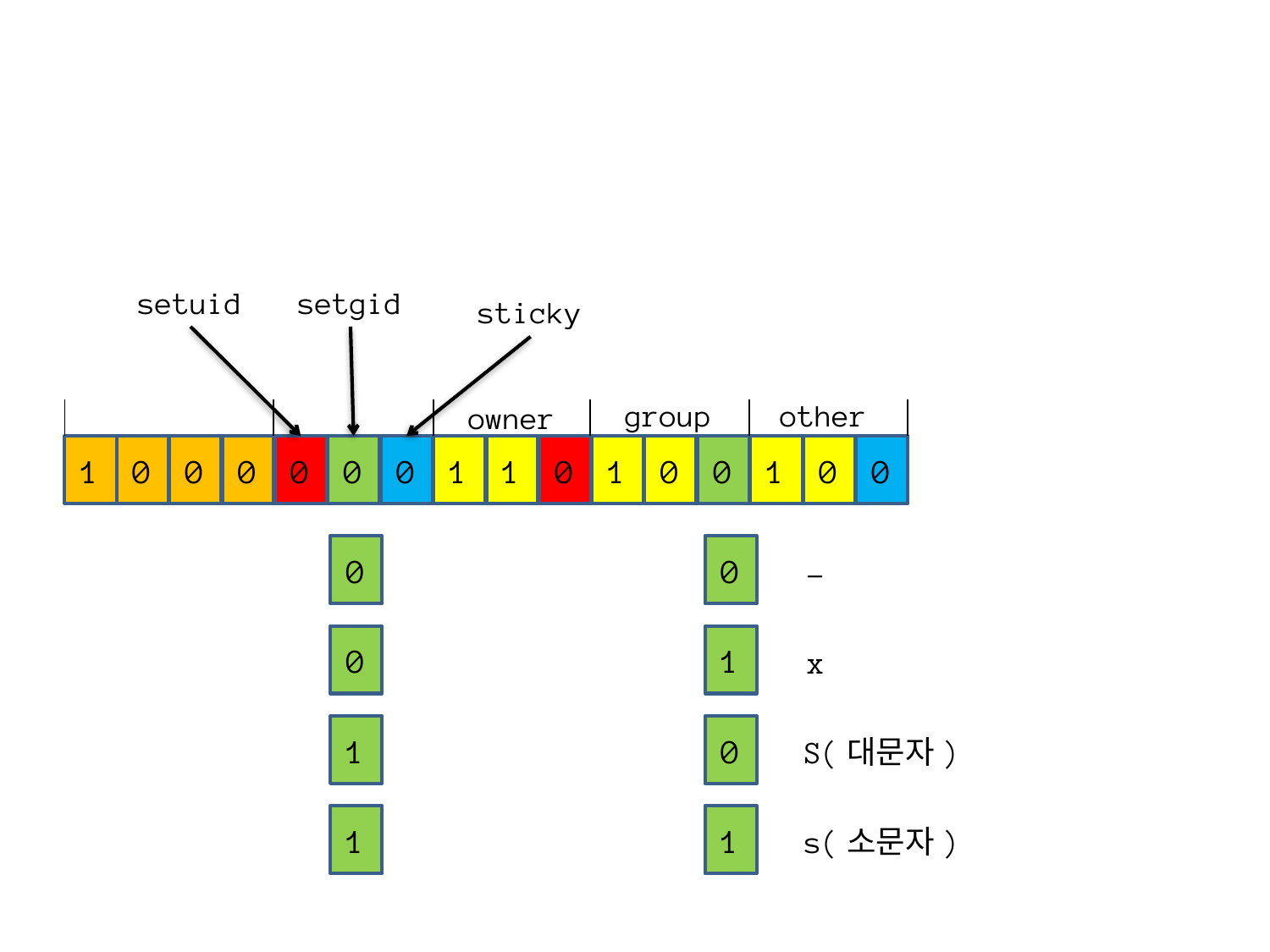

setuid
setgid
sticky
group
other
owner
1
0
0
0
0
0
0
1
1
0
1
0
0
1
0
0
0
0
-
0
1
x
1
0
S(대문자)
1
1
s(소문자)